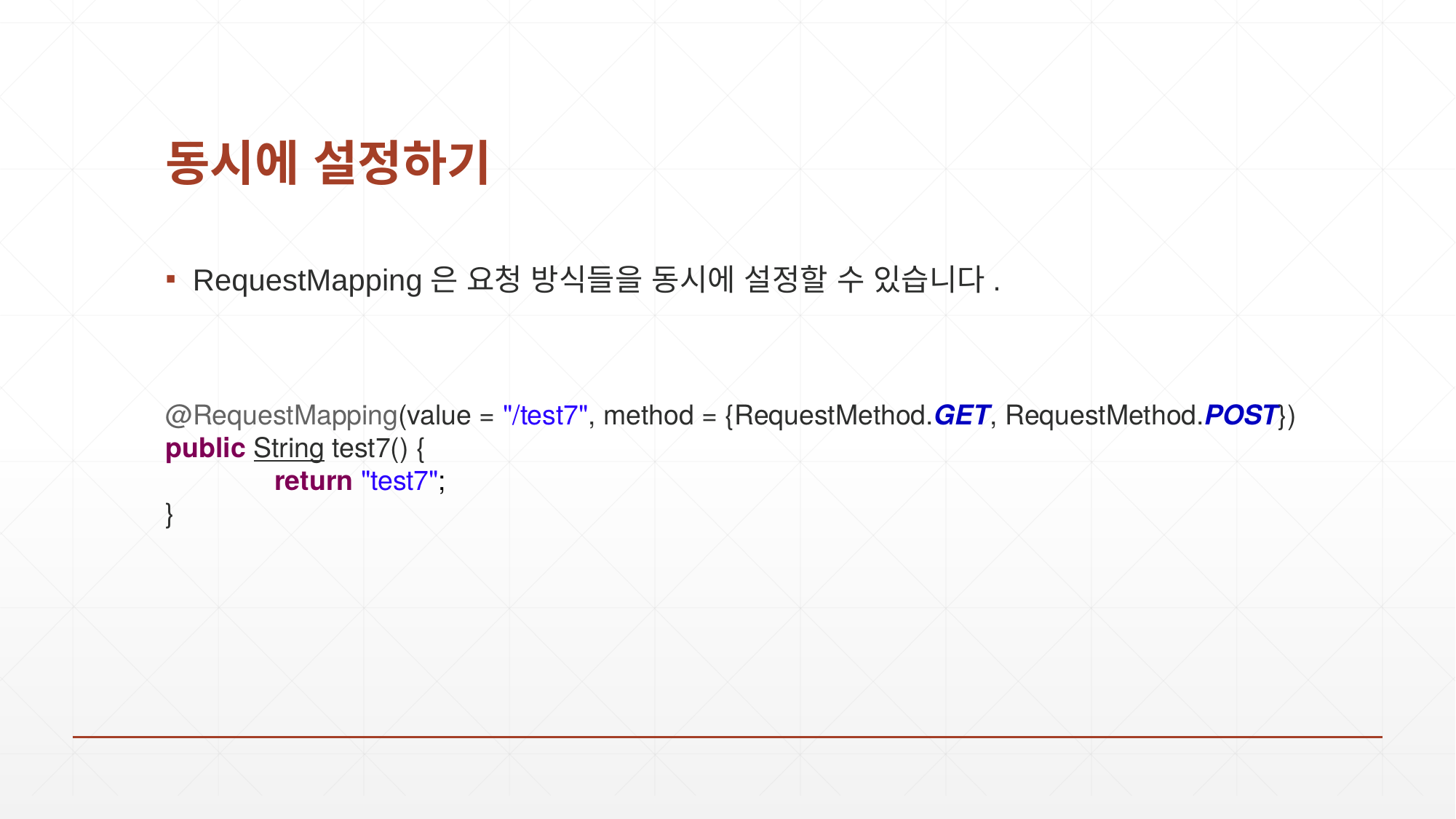

# 동시에 설정하기
RequestMapping은 요청 방식들을 동시에 설정할 수 있습니다.
@RequestMapping(value = "/test7", method = {RequestMethod.GET, RequestMethod.POST})
public String test7() {
	return "test7";
}